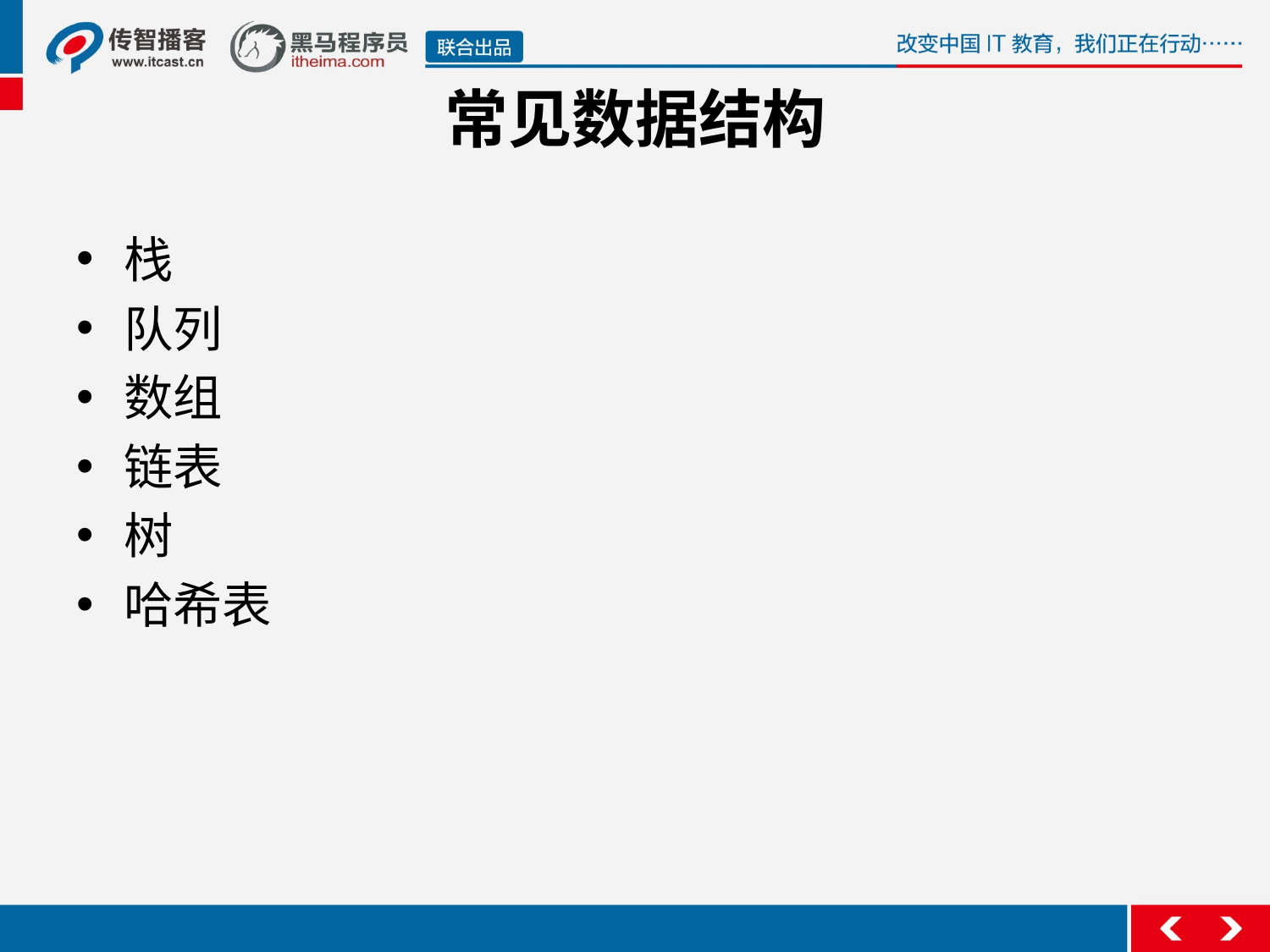

# 常见数据结构
栈
队列
数组
链表
树
哈希表